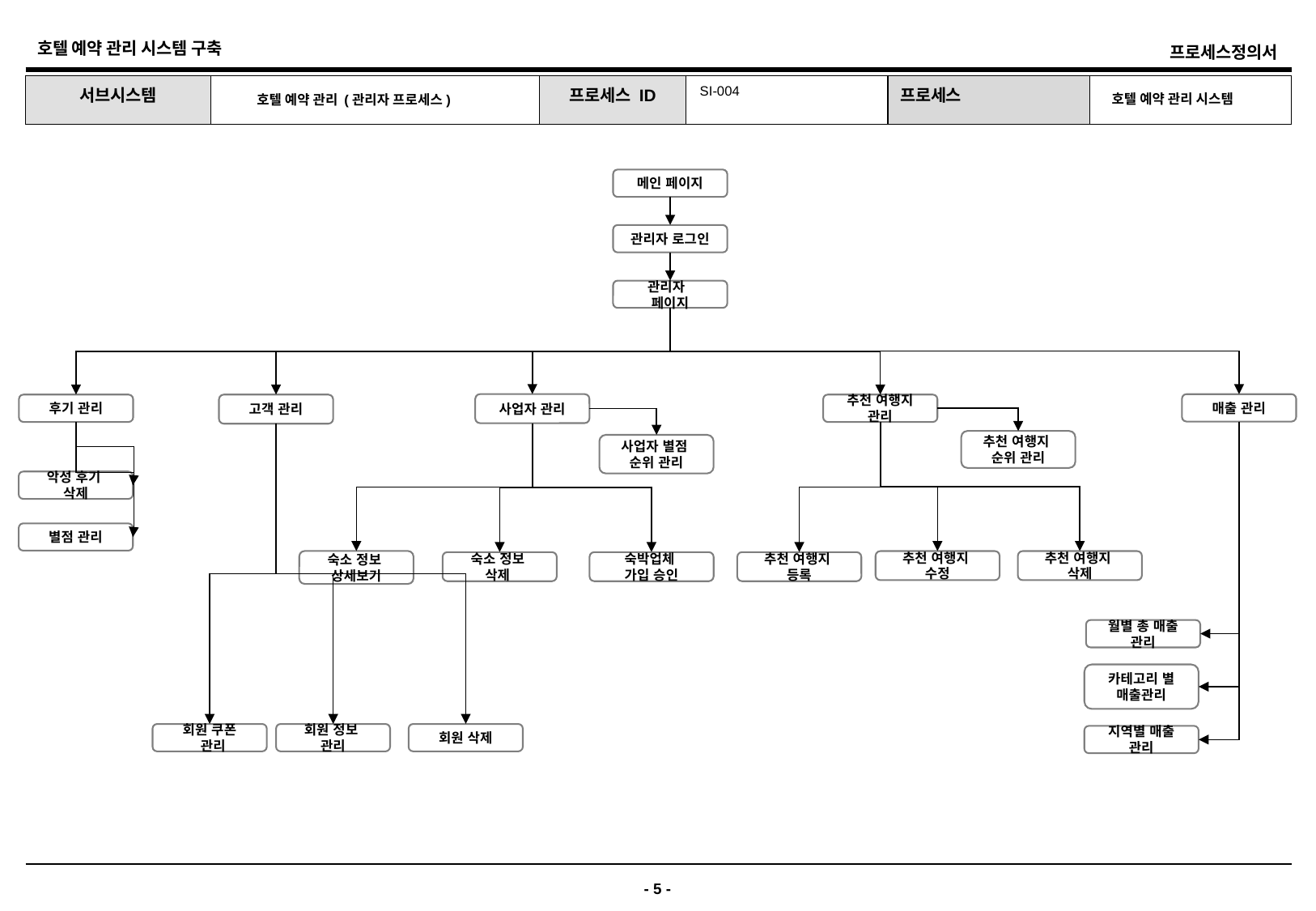

SI-004

호텔 예약 관리 시스템

호텔 예약 관리 (관리자 프로세스)
메인 페이지
관리자 로그인
관리자
페이지
사업자 관리
매출 관리
후기 관리
고객 관리
추천 여행지 관리
추천 여행지
순위 관리
사업자 별점
순위 관리
악성 후기
삭제
별점 관리
숙소 정보
상세보기
추천 여행지
수정
추천 여행지
삭제
숙소 정보
삭제
숙박업체
가입 승인
추천 여행지
등록
월별 총 매출 관리
카테고리 별 매출관리
회원 쿠폰
 관리
회원 정보
관리
회원 삭제
지역별 매출 관리